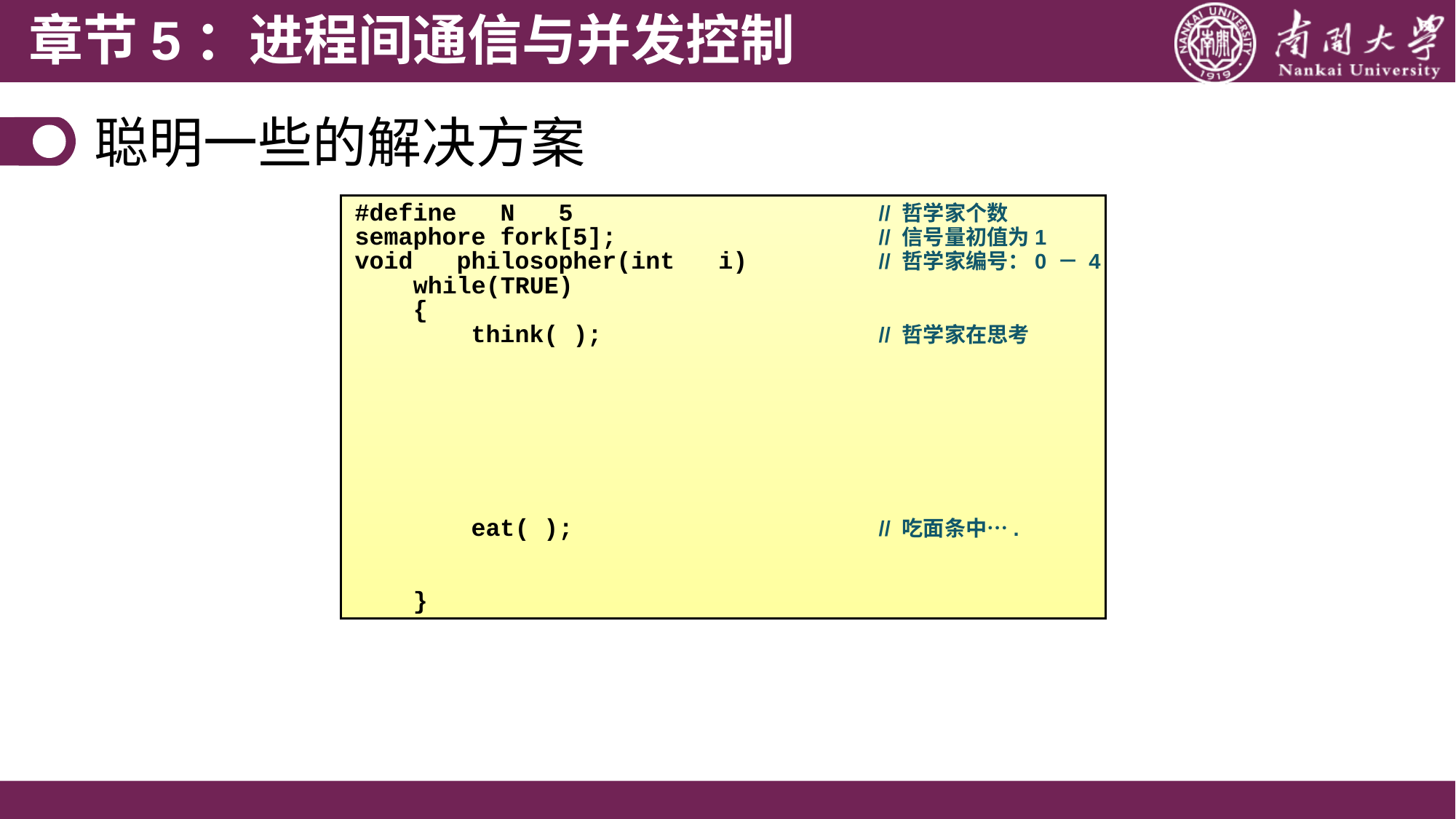

# 聪明一些的解决方案

#define   N   5                     // 哲学家个数
semaphore fork[5];                  // 信号量初值为1
void   philosopher(int   i)         // 哲学家编号：0 － 4
    while(TRUE)
    {
        think( );                   // 哲学家在思考

        eat( );                     // 吃面条中….

    }